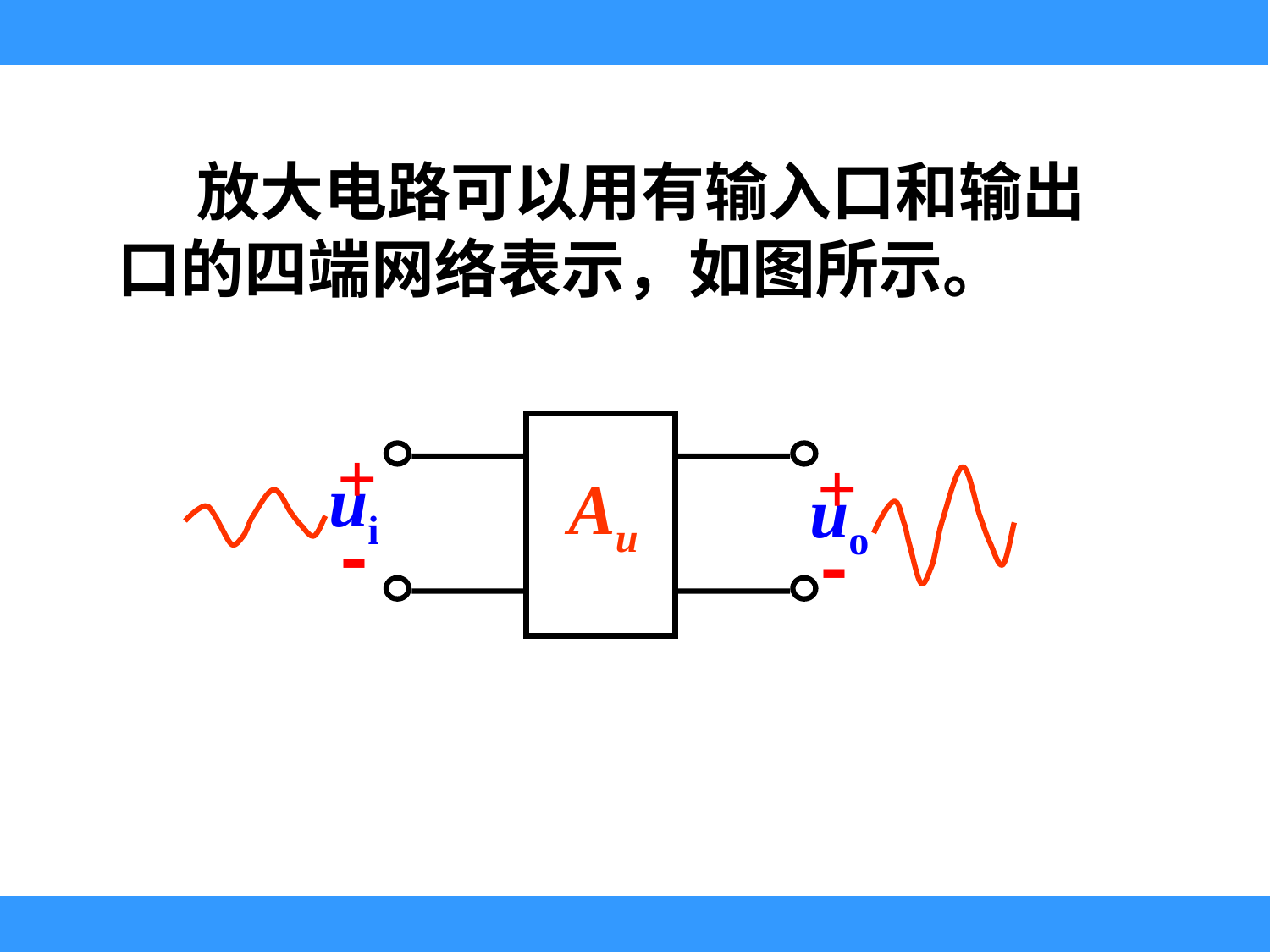

放大电路可以用有输入口和输出口的四端网络表示，如图所示。

+
ui

-
+
uo

-
Au